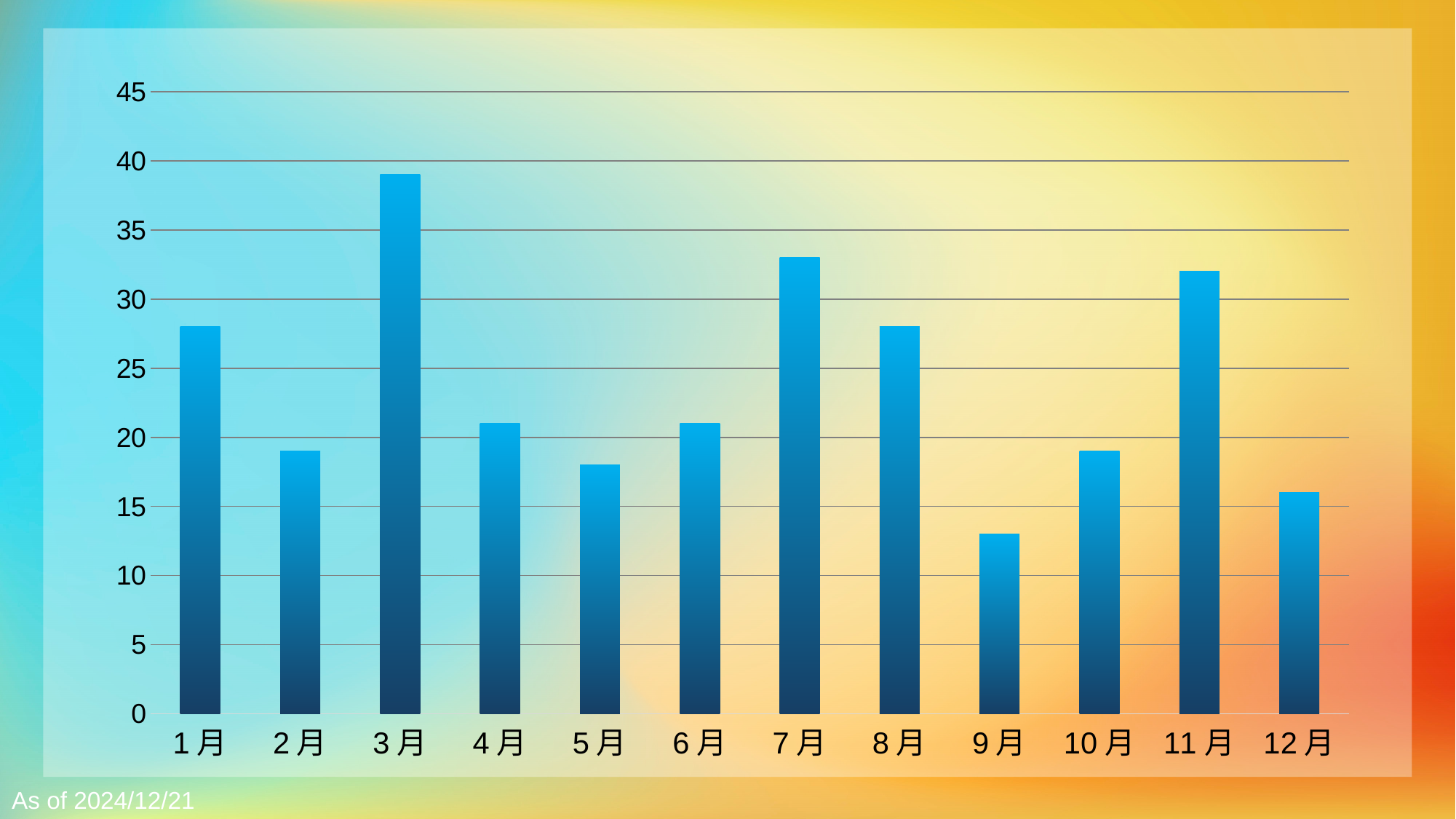

### Chart

| Category | 列2 |
|---|---|
| 1月 | 28.0 |
| 2月 | 19.0 |
| 3月 | 39.0 |
| 4月 | 21.0 |
| 5月 | 18.0 |
| 6月 | 21.0 |
| 7月 | 33.0 |
| 8月 | 28.0 |
| 9月 | 13.0 |
| 10月 | 19.0 |
| 11月 | 32.0 |
| 12月 | 16.0 |